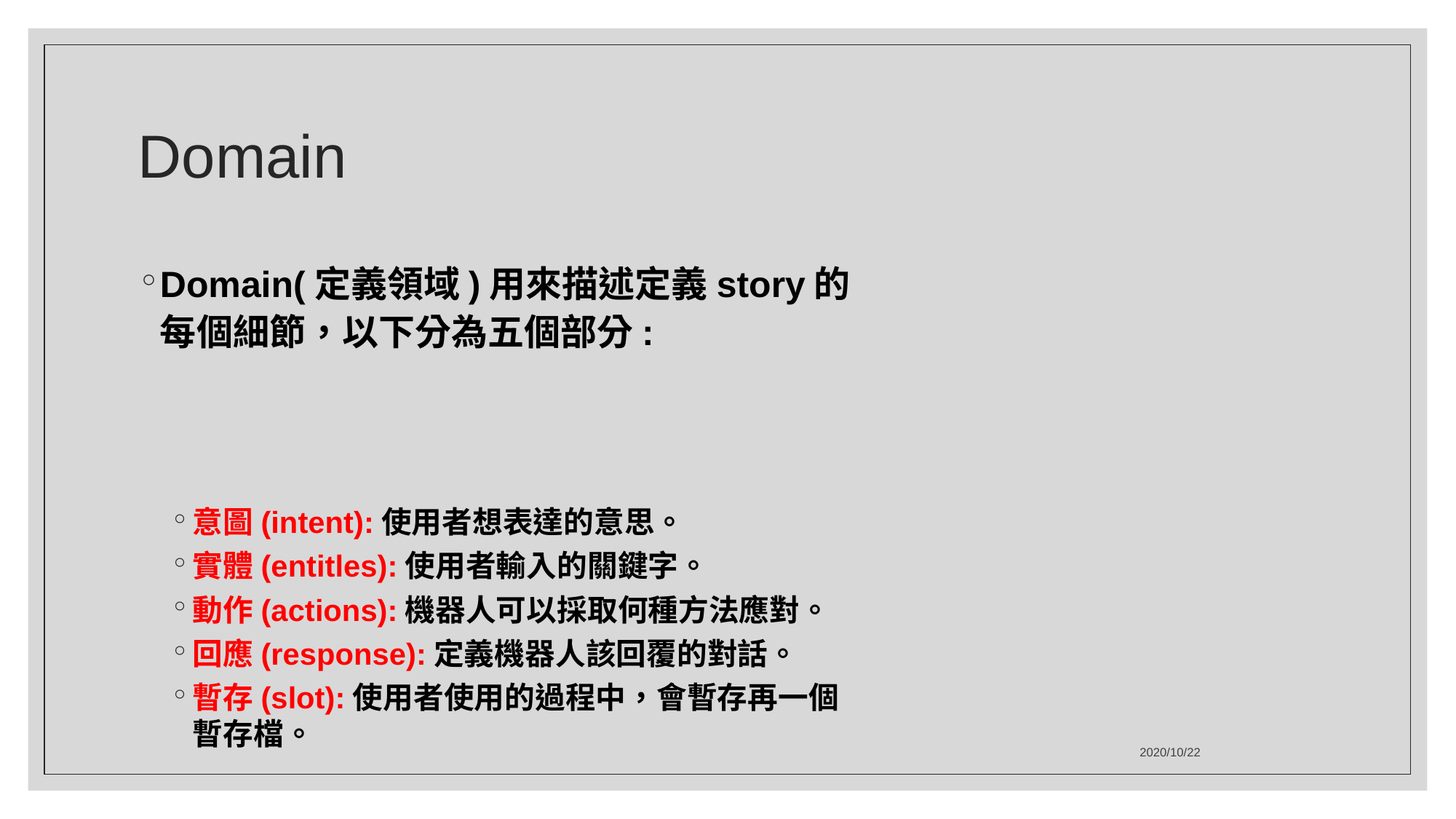

# Domain
Domain(定義領域)用來描述定義story的每個細節，以下分為五個部分:

意圖(intent):使用者想表達的意思。
實體(entitles):使用者輸入的關鍵字。
動作(actions):機器人可以採取何種方法應對。
回應(response):定義機器人該回覆的對話。
暫存(slot):使用者使用的過程中，會暫存再一個暫存檔。

2020/10/22